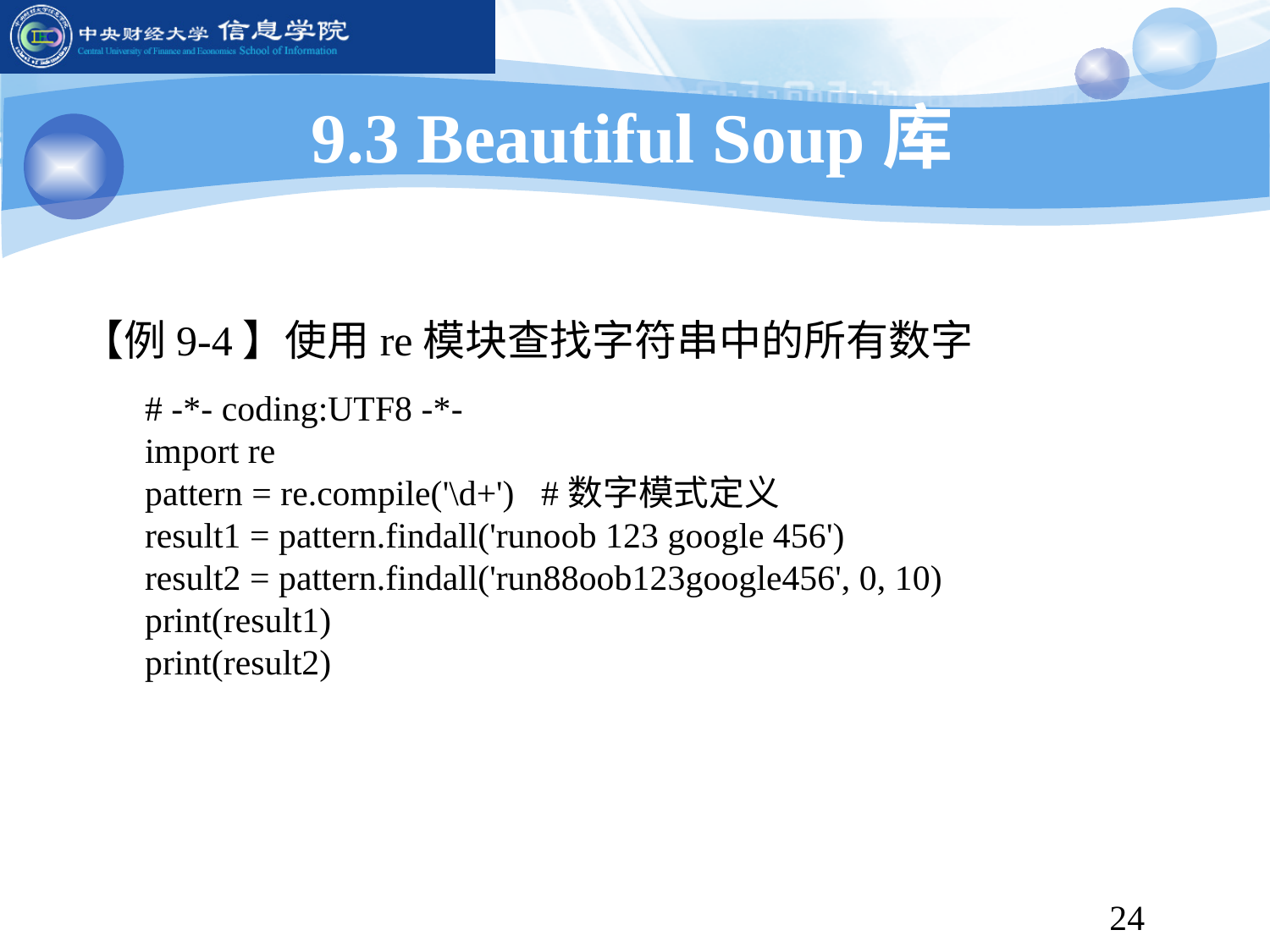

9.3 Beautiful Soup库
【例9-4】使用re模块查找字符串中的所有数字

# -*- coding:UTF8 -*-
import re
pattern = re.compile('\d+')   #数字模式定义
result1 = pattern.findall('runoob 123 google 456')
result2 = pattern.findall('run88oob123google456', 0, 10)
print(result1)
print(result2)